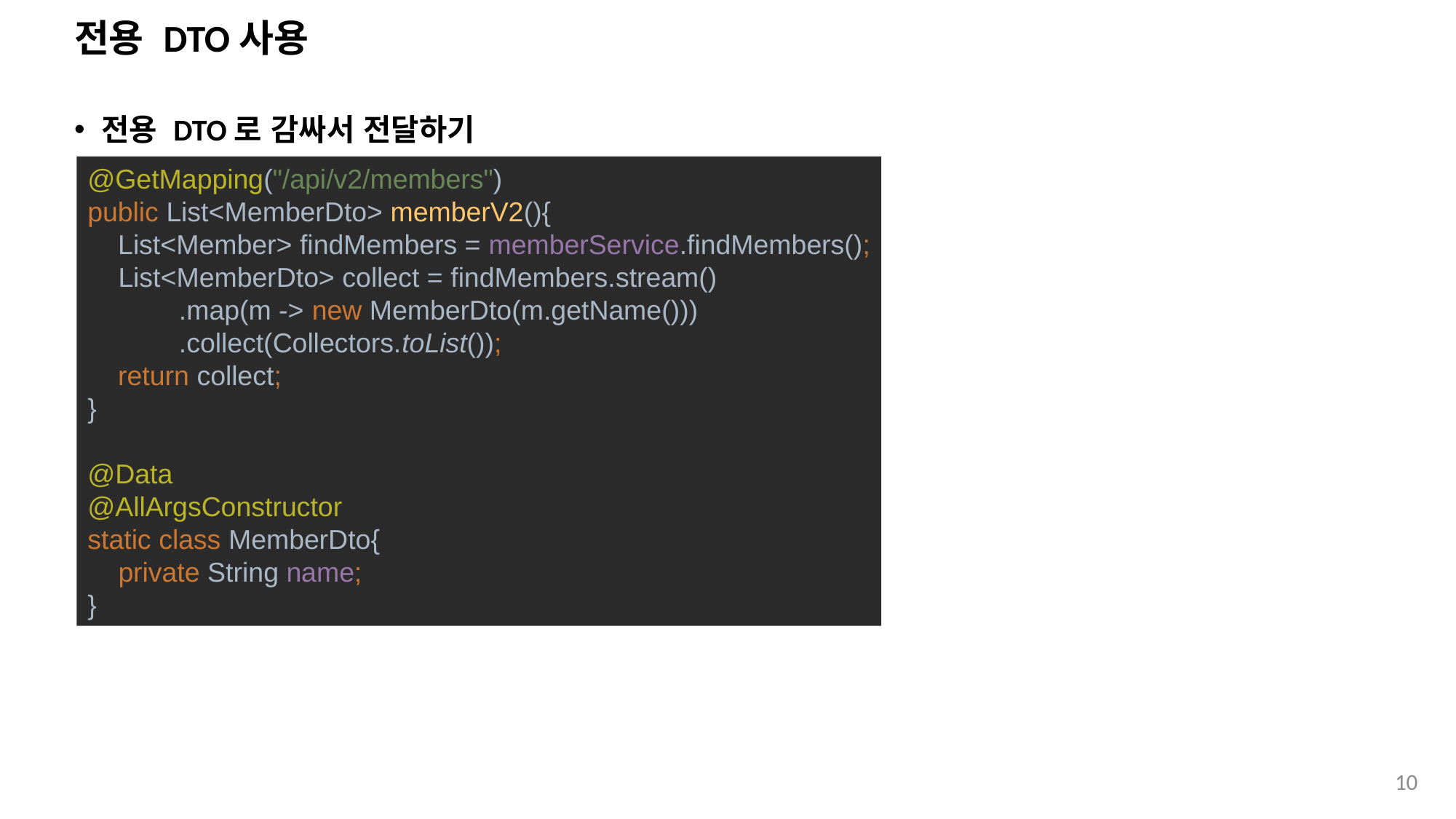

# 전용 DTO사용
전용 DTO로 감싸서 전달하기

@GetMapping("/api/v2/members")
public List<MemberDto> memberV2(){
    List<Member> findMembers = memberService.findMembers();
    List<MemberDto> collect = findMembers.stream()
            .map(m -> new MemberDto(m.getName()))
            .collect(Collectors.toList());
    return collect;
}
@Data
@AllArgsConstructor
static class MemberDto{
    private String name;
}
10